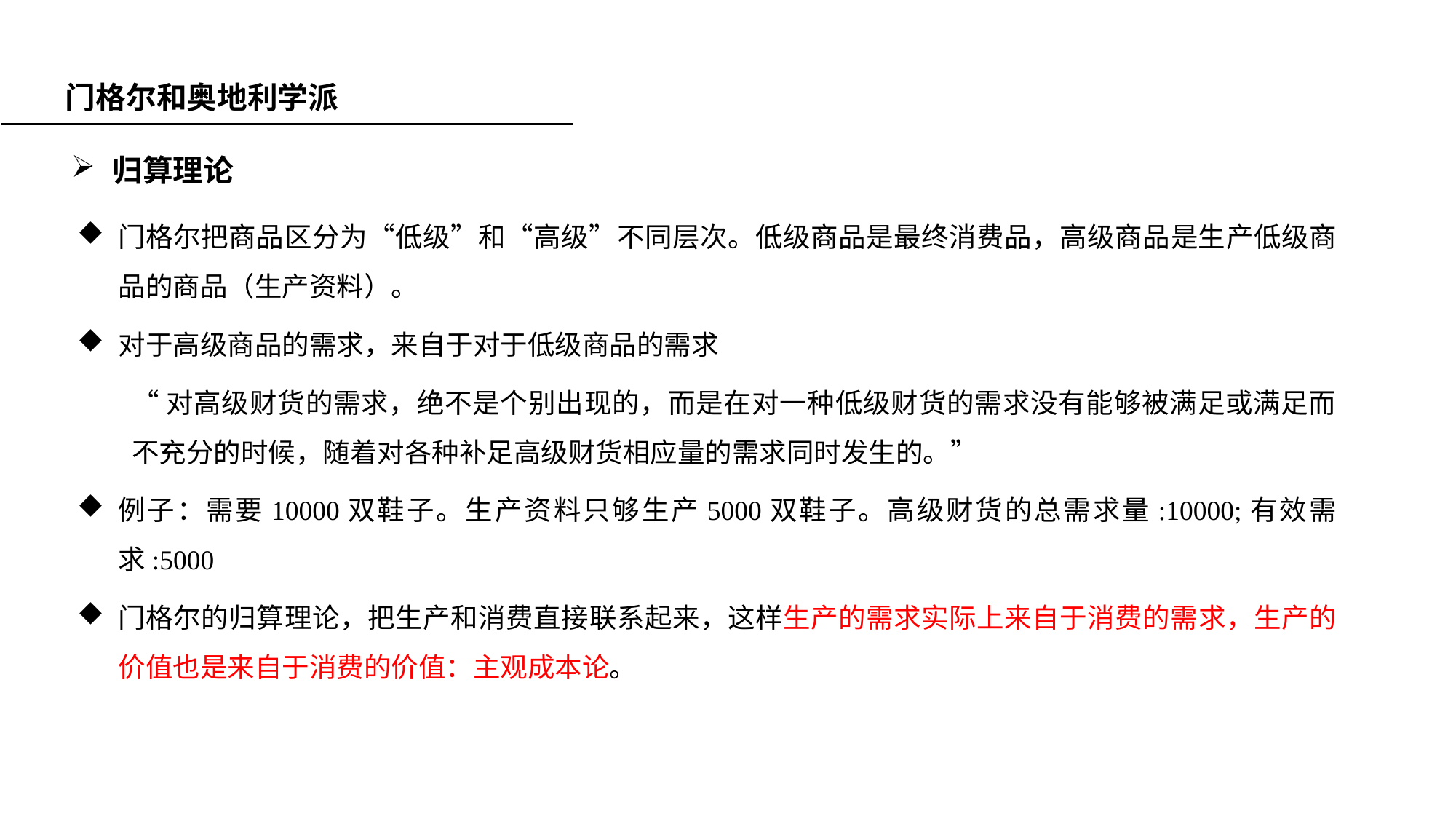

门格尔和奥地利学派
归算理论
门格尔把商品区分为“低级”和“高级”不同层次。低级商品是最终消费品，高级商品是生产低级商品的商品（生产资料）。
对于高级商品的需求，来自于对于低级商品的需求
“对高级财货的需求，绝不是个别出现的，而是在对一种低级财货的需求没有能够被满足或满足而不充分的时候，随着对各种补足高级财货相应量的需求同时发生的。”
例子：需要10000双鞋子。生产资料只够生产5000双鞋子。高级财货的总需求量:10000;有效需求:5000
门格尔的归算理论，把生产和消费直接联系起来，这样生产的需求实际上来自于消费的需求，生产的价值也是来自于消费的价值：主观成本论。